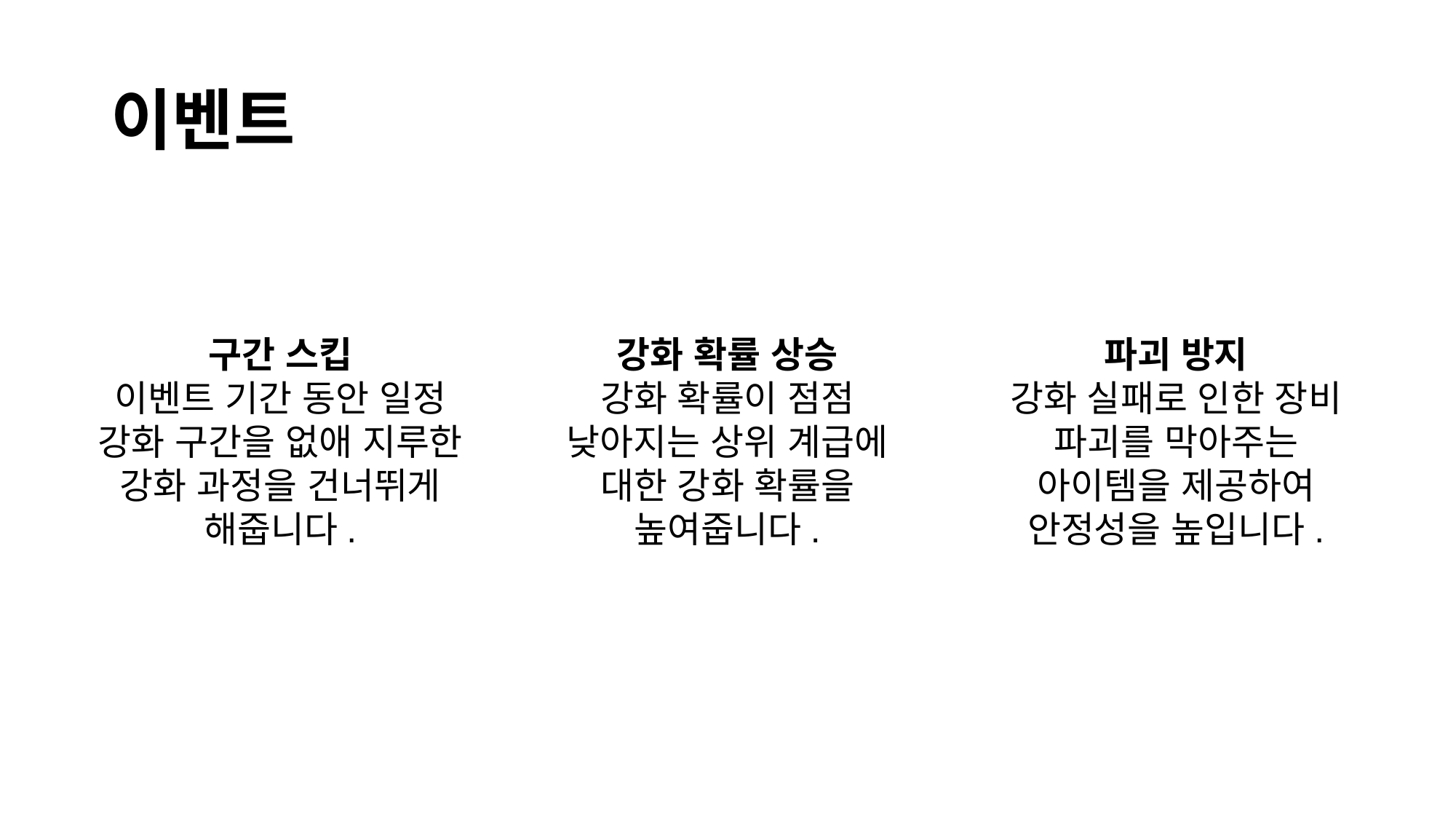

# 이벤트
구간 스킵
이벤트 기간 동안 일정 강화 구간을 없애 지루한 강화 과정을 건너뛰게 해줍니다.
강화 확률 상승
강화 확률이 점점 낮아지는 상위 계급에 대한 강화 확률을 높여줍니다.
파괴 방지
강화 실패로 인한 장비 파괴를 막아주는 아이템을 제공하여 안정성을 높입니다.